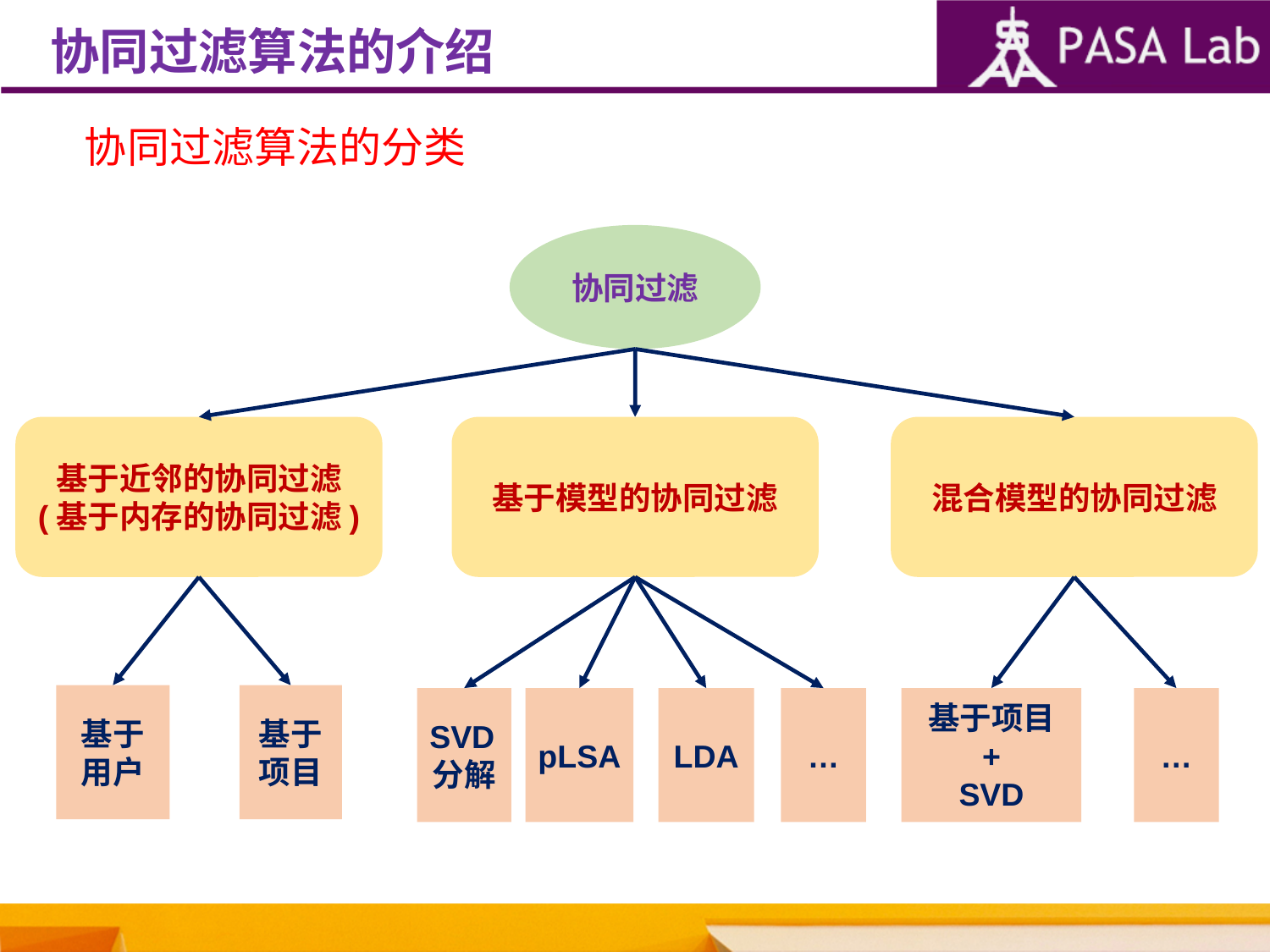

协同过滤算法的介绍
协同过滤算法的分类
协同过滤
基于近邻的协同过滤
(基于内存的协同过滤)
基于模型的协同过滤
混合模型的协同过滤
基于用户
基于项目
SVD分解
pLSA
LDA
…
…
基于项目
+
SVD